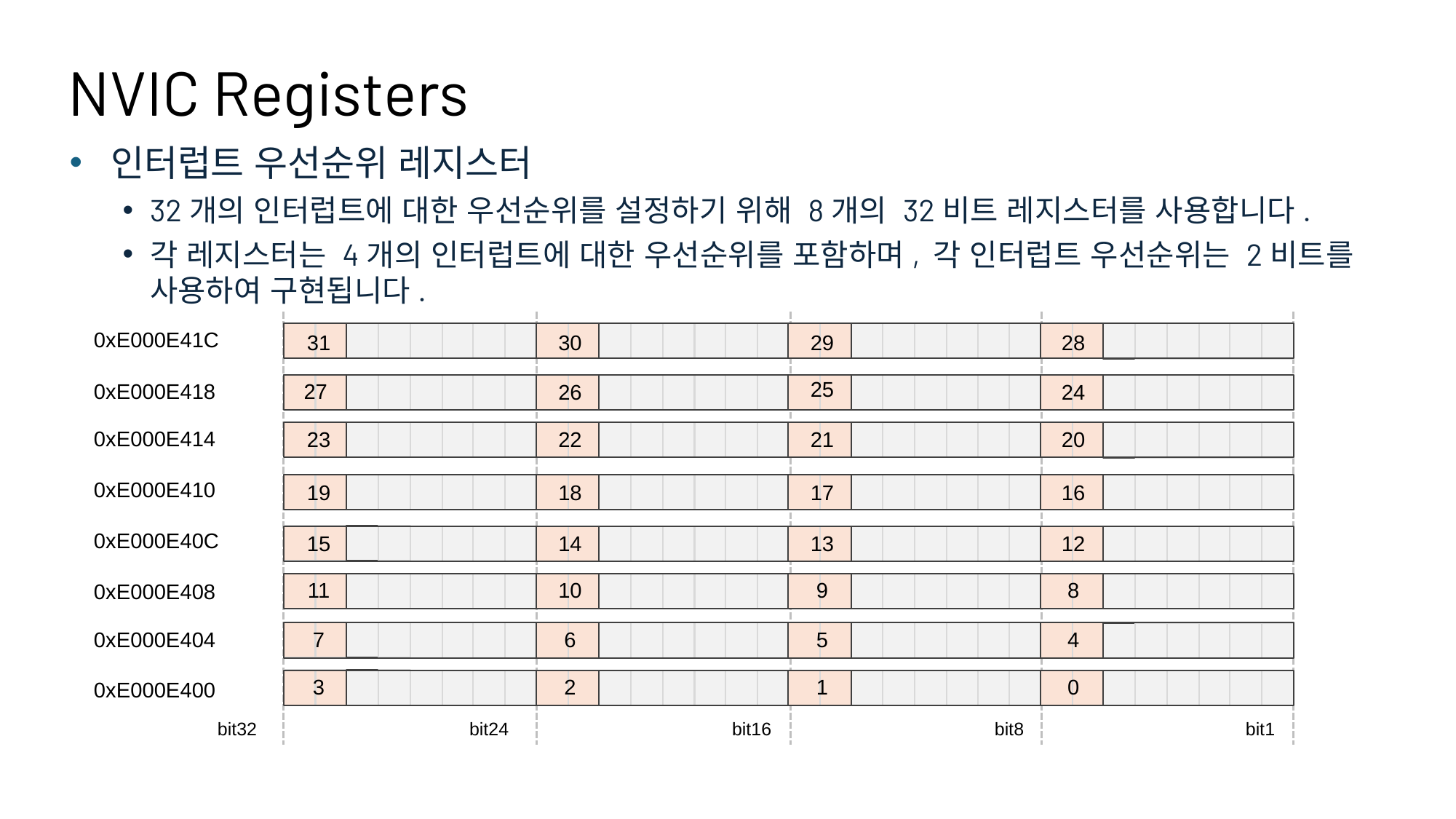

# NVIC Registers
인터럽트 우선순위 레지스터
32개의 인터럽트에 대한 우선순위를 설정하기 위해 8개의 32비트 레지스터를 사용합니다.
각 레지스터는 4개의 인터럽트에 대한 우선순위를 포함하며, 각 인터럽트 우선순위는 2비트를 사용하여 구현됩니다.
0xE000E41C

31
30
29
28

25
0xE000E418
27
26
24

0xE000E414
23
22
21
20

0xE000E410
19
18
17
16

0xE000E40C
15
14
13
12

11
10
9
8
0xE000E408

0xE000E404
7
6
5
4

3
2
1
0

0xE000E400
bit32
bit24
bit16
bit8
bit1